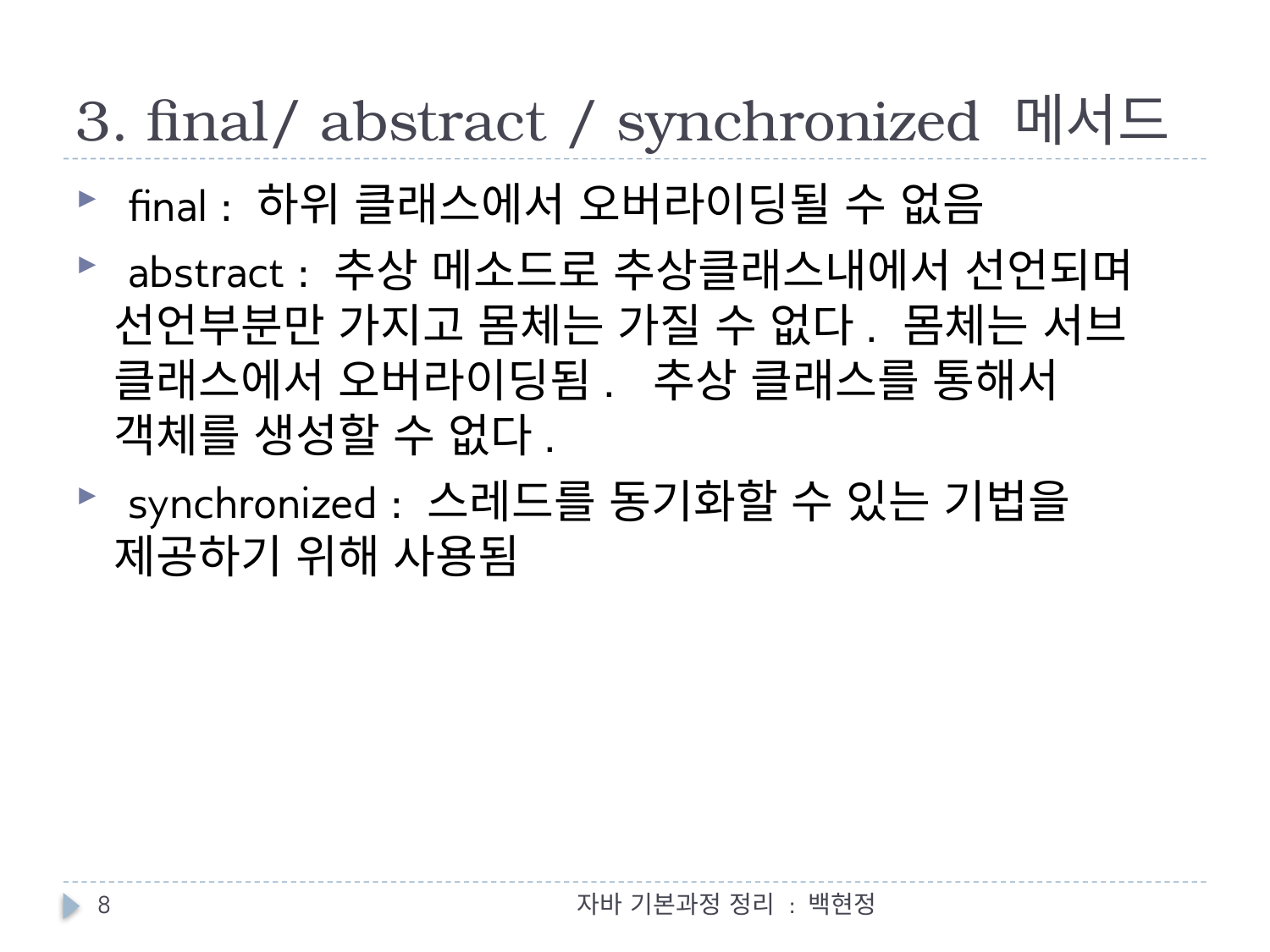

# 3. final/ abstract / synchronized 메서드
 final : 하위 클래스에서 오버라이딩될 수 없음
 abstract : 추상 메소드로 추상클래스내에서 선언되며 선언부분만 가지고 몸체는 가질 수 없다. 몸체는 서브 클래스에서 오버라이딩됨.  추상 클래스를 통해서 객체를 생성할 수 없다.
 synchronized : 스레드를 동기화할 수 있는 기법을 제공하기 위해 사용됨

8
자바 기본과정 정리 : 백현정